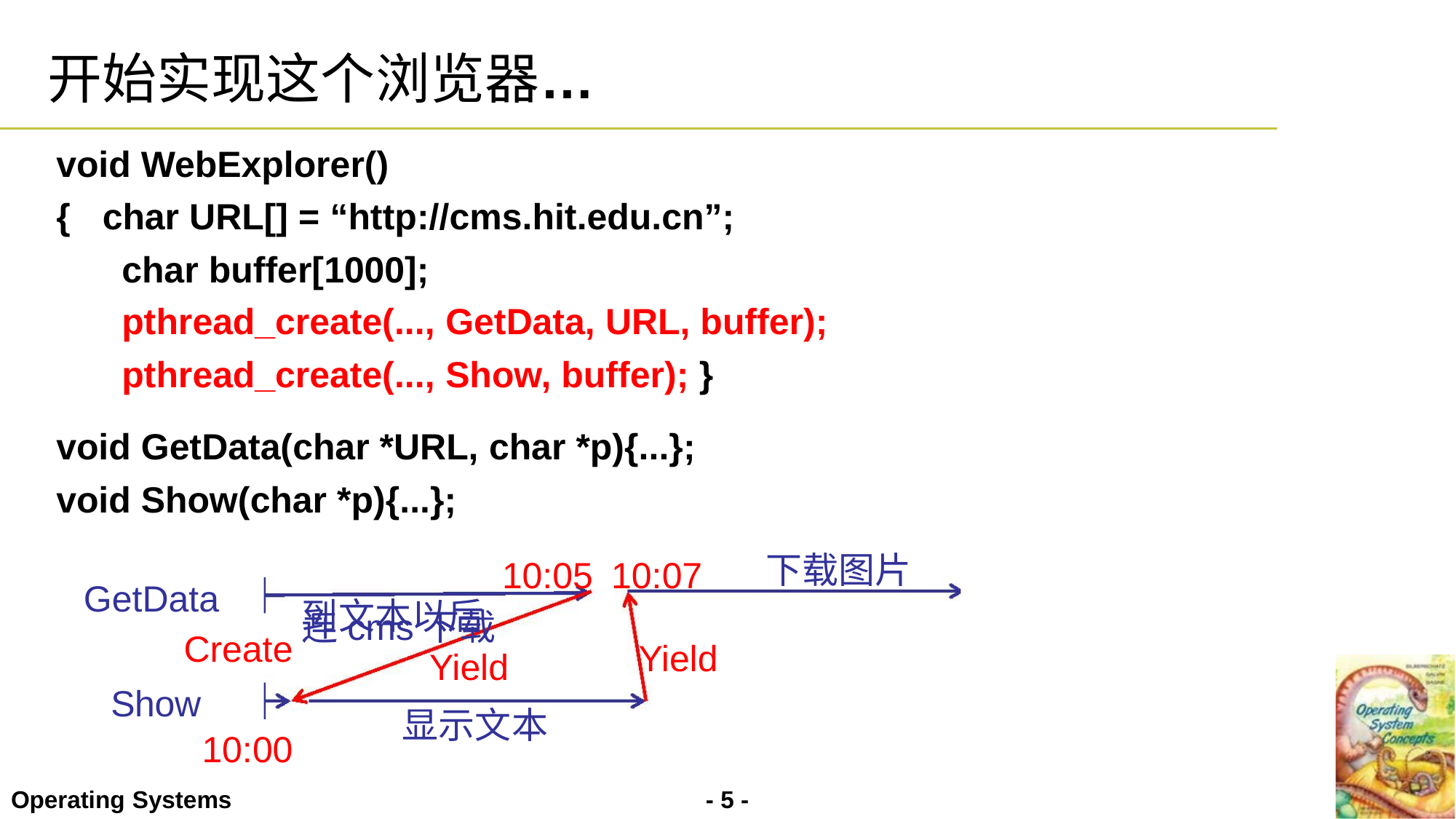

开始实现这个浏览器…

void WebExplorer()
{ char URL[] = “http://cms.hit.edu.cn”;
char buffer[1000];
pthread_create(..., GetData, URL, buffer);
pthread_create(..., Show, buffer); }
void GetData(char *URL, char *p){...};
void Show(char *p){...};
10:05 10:07
连cms下载
下载图片
GetData

到文本以后
Create
Show
10:00
Yield
Yield

显示文本
- 5 -
Operating Systems